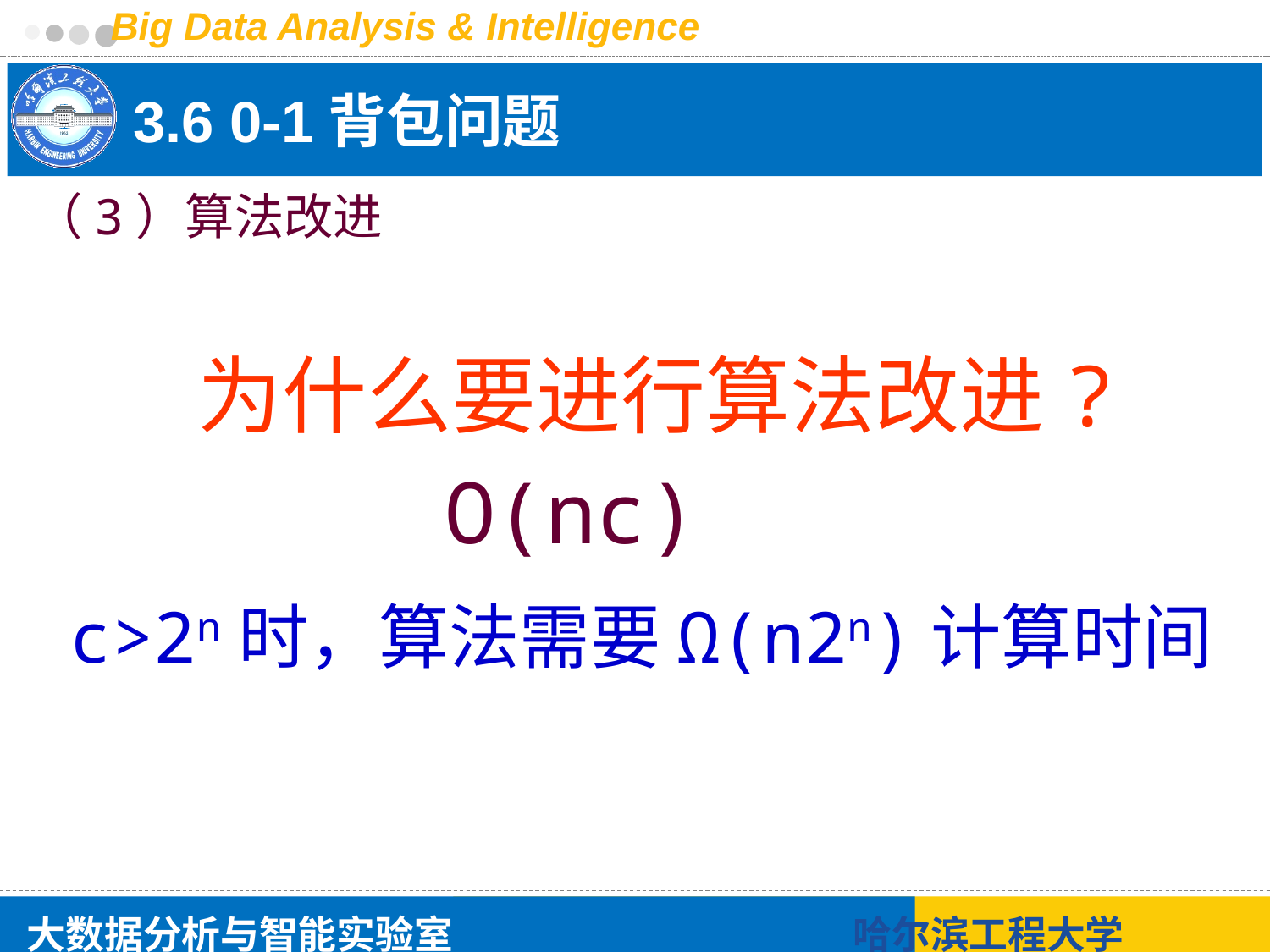

# 3.6 0-1背包问题
（3）算法改进
为什么要进行算法改进?
O(nc)
c>2n时，算法需要Ω(n2n)计算时间